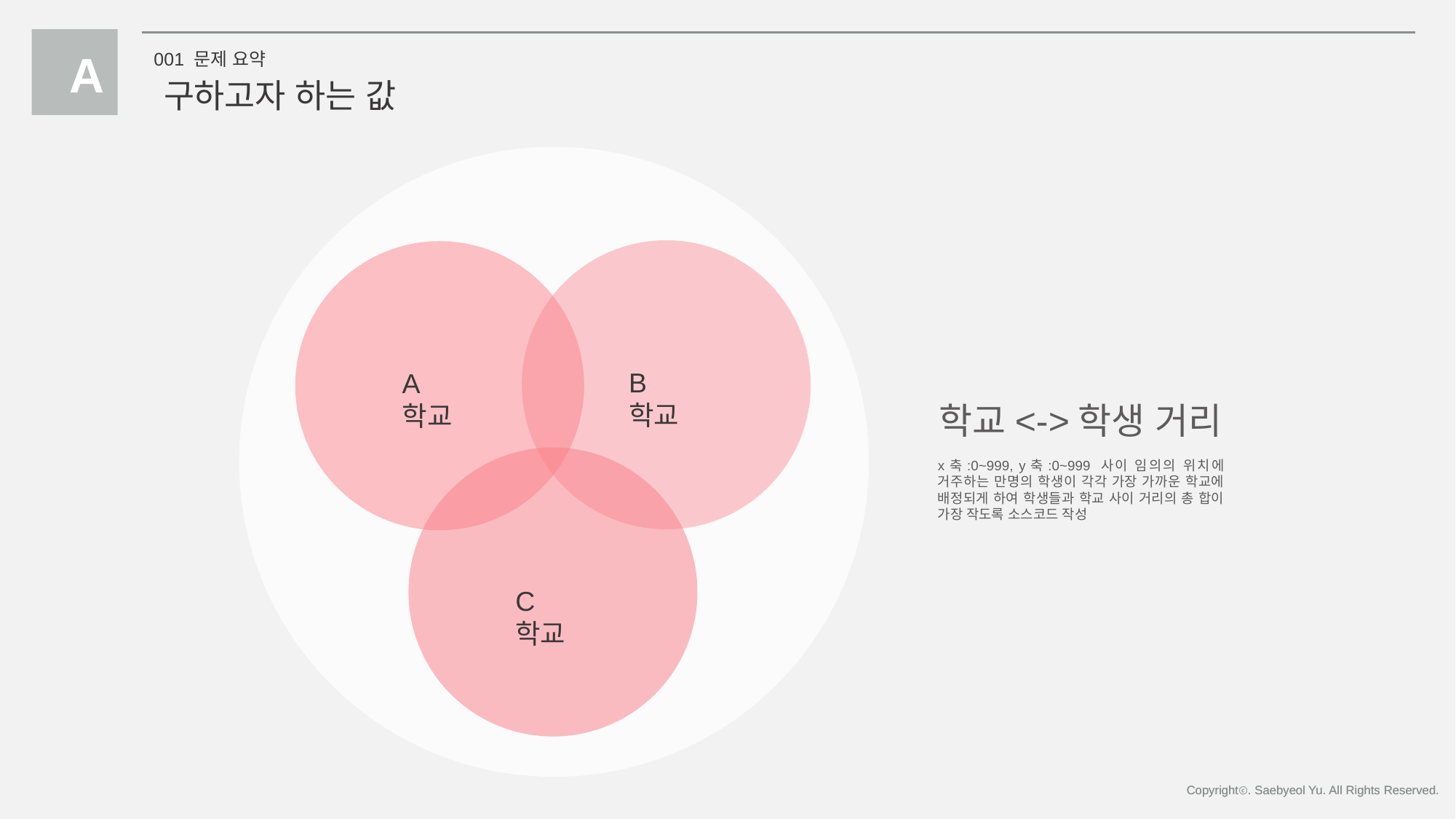

A
001 문제 요약
구하고자 하는 값

B학교
A학교
학교<->학생 거리
x축:0~999, y축:0~999 사이 임의의 위치에 거주하는 만명의 학생이 각각 가장 가까운 학교에 배정되게 하여 학생들과 학교 사이 거리의 총 합이 가장 작도록 소스코드 작성
C학교
Copyrightⓒ. Saebyeol Yu. All Rights Reserved.